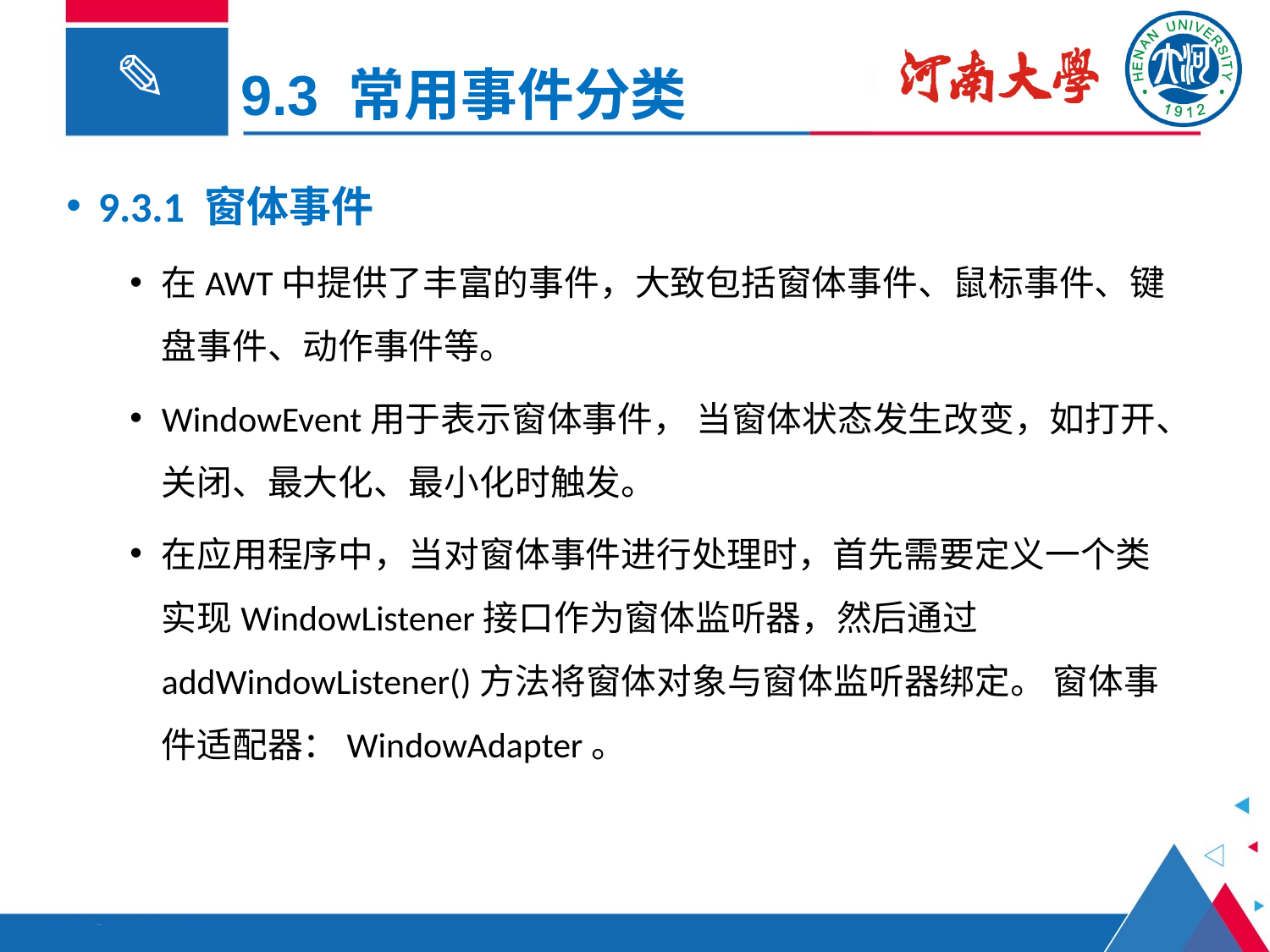

9.3 常用事件分类
9.3.1 窗体事件
在AWT中提供了丰富的事件，大致包括窗体事件、鼠标事件、键盘事件、动作事件等。
WindowEvent用于表示窗体事件， 当窗体状态发生改变，如打开、关闭、最大化、最小化时触发。
在应用程序中，当对窗体事件进行处理时，首先需要定义一个类实现WindowListener接口作为窗体监听器，然后通过addWindowListener()方法将窗体对象与窗体监听器绑定。 窗体事件适配器：WindowAdapter。